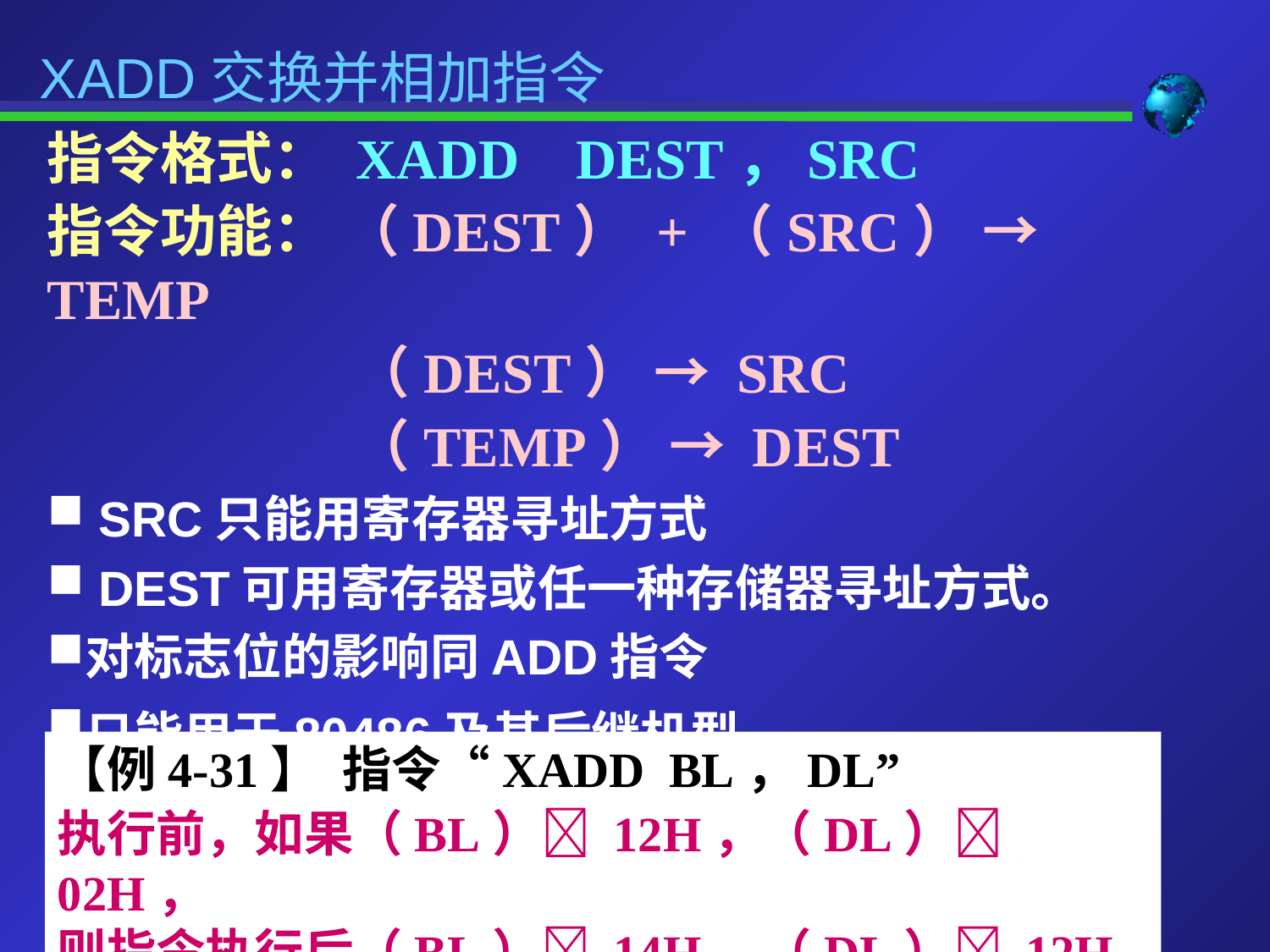

XADD交换并相加指令
指令格式： XADD    DEST，SRC
指令功能： （DEST） + （SRC） → TEMP
		   （DEST） → SRC
		   （TEMP） → DEST
 SRC只能用寄存器寻址方式
 DEST可用寄存器或任一种存储器寻址方式。
对标志位的影响同ADD指令
只能用于80486及其后继机型
【例4-31】  指令“XADD  BL，DL”
执行前，如果（BL）= 12H，（DL）= 02H，
则指令执行后（BL）= 14H，（DL）= 12H
42